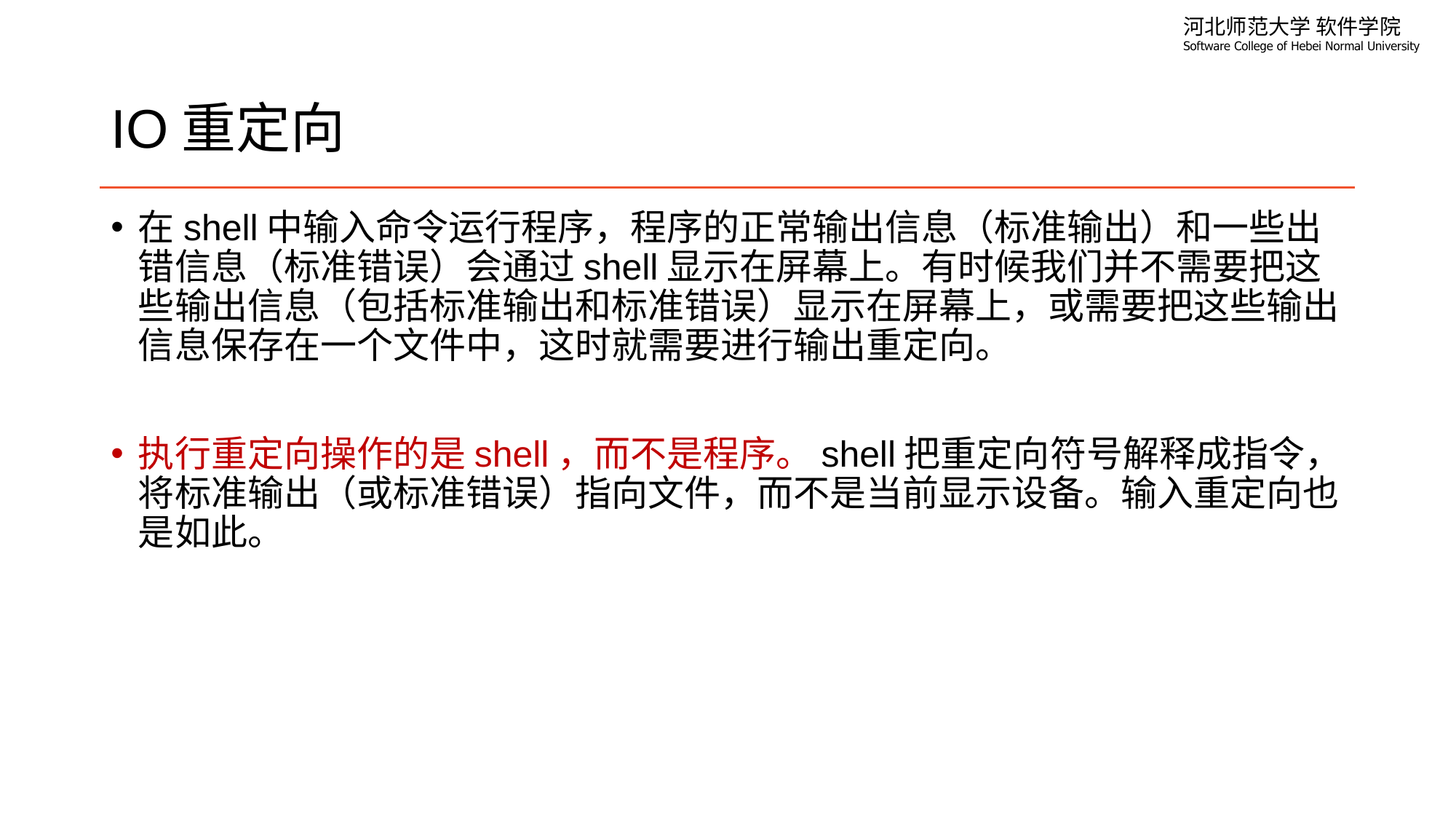

# IO重定向
在shell中输入命令运行程序，程序的正常输出信息（标准输出）和一些出错信息（标准错误）会通过shell显示在屏幕上。有时候我们并不需要把这些输出信息（包括标准输出和标准错误）显示在屏幕上，或需要把这些输出信息保存在一个文件中，这时就需要进行输出重定向。

执行重定向操作的是shell，而不是程序。shell把重定向符号解释成指令，将标准输出（或标准错误）指向文件，而不是当前显示设备。输入重定向也是如此。